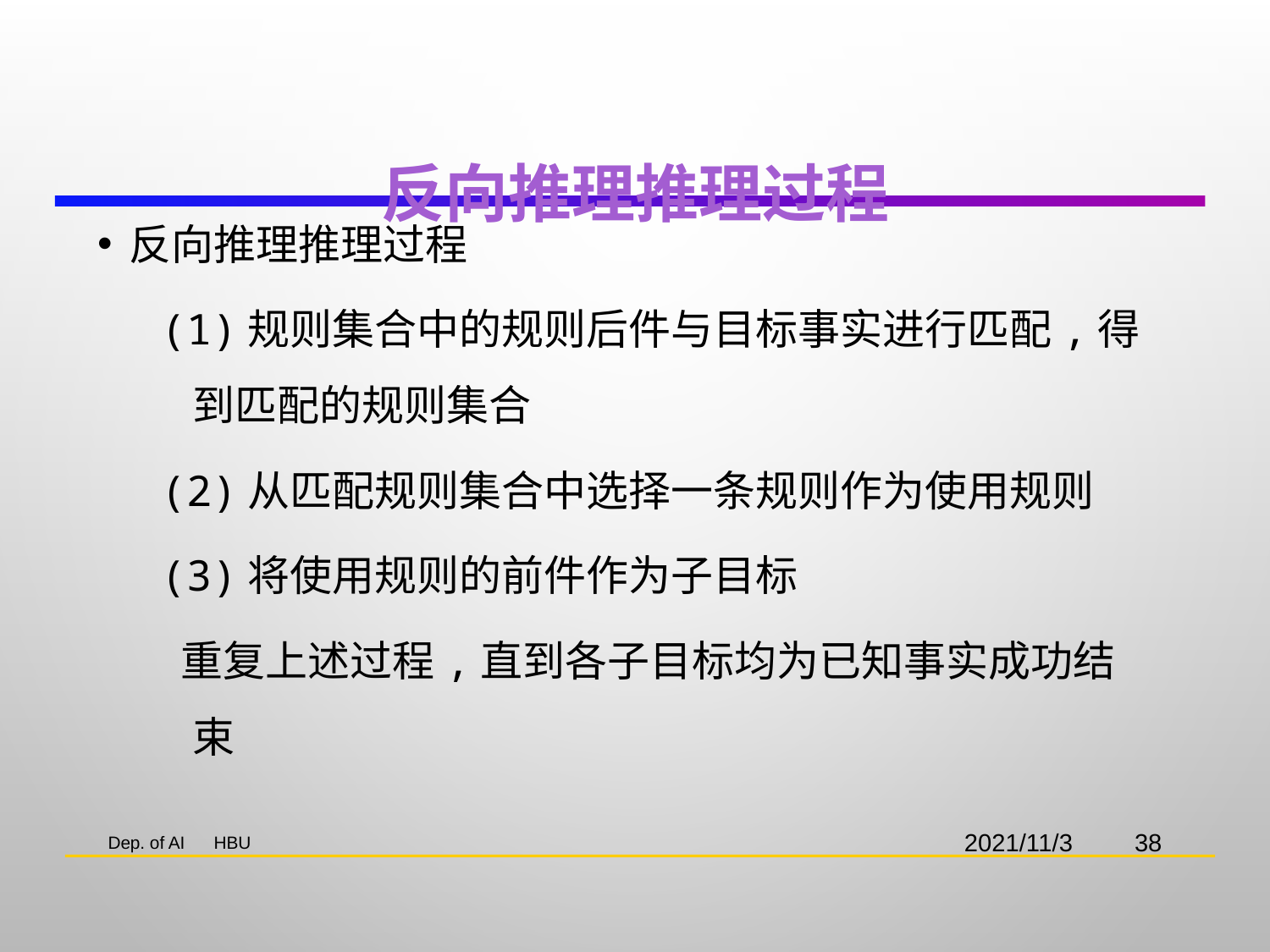

# 反向推理推理过程
反向推理推理过程
(1)规则集合中的规则后件与目标事实进行匹配,得到匹配的规则集合
(2)从匹配规则集合中选择一条规则作为使用规则
(3)将使用规则的前件作为子目标
 重复上述过程,直到各子目标均为已知事实成功结束
Dep. of AI      HBU
2021/11/3
38